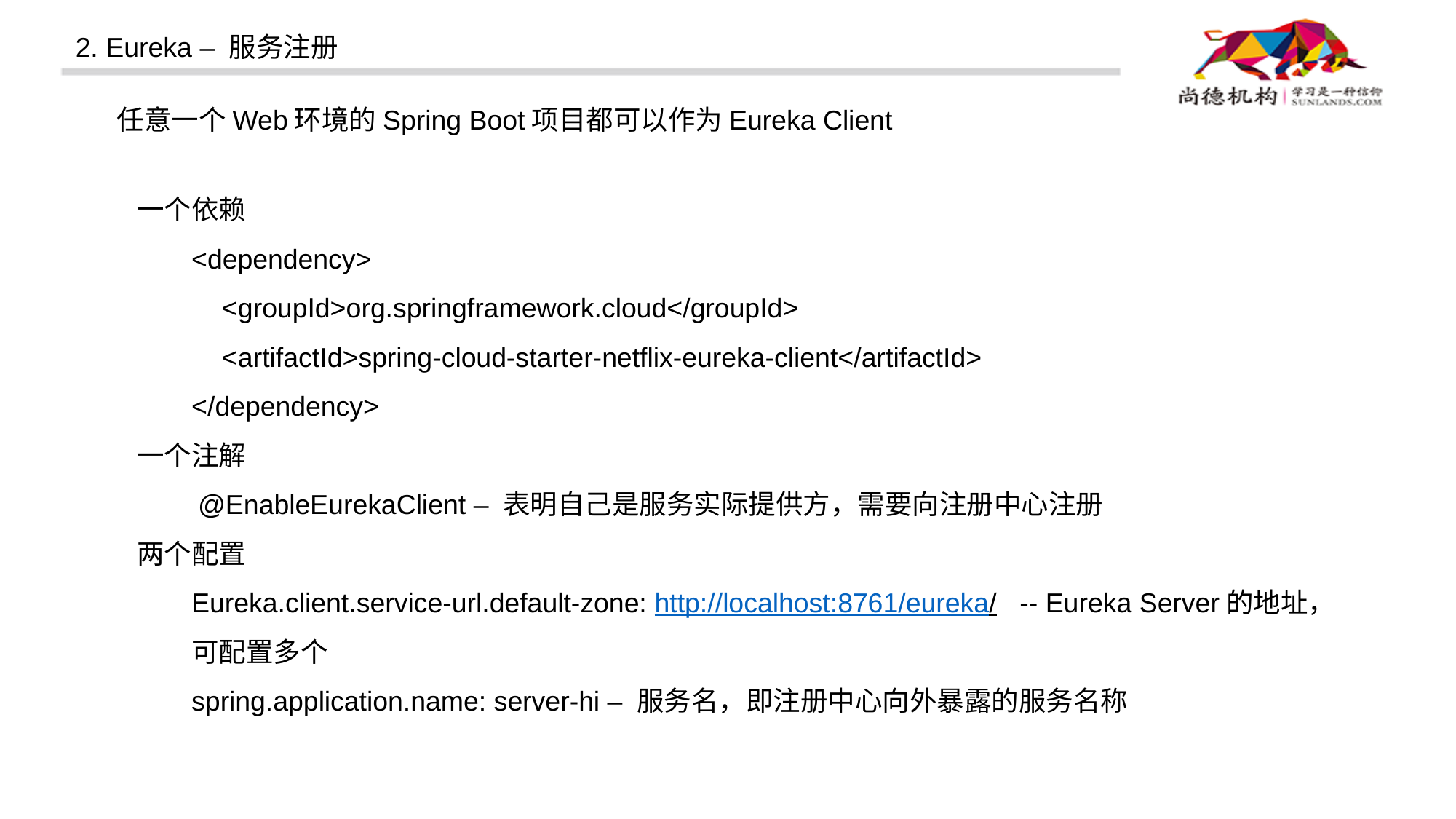

2. Eureka – 服务注册
任意一个Web环境的Spring Boot项目都可以作为Eureka Client
一个依赖
<dependency>
    <groupId>org.springframework.cloud</groupId>
    <artifactId>spring-cloud-starter-netflix-eureka-client</artifactId>
</dependency>
一个注解
        @EnableEurekaClient – 表明自己是服务实际提供方，需要向注册中心注册
两个配置
Eureka.client.service-url.default-zone: http://localhost:8761/eureka/   -- Eureka Server的地址，可配置多个
spring.application.name: server-hi – 服务名，即注册中心向外暴露的服务名称